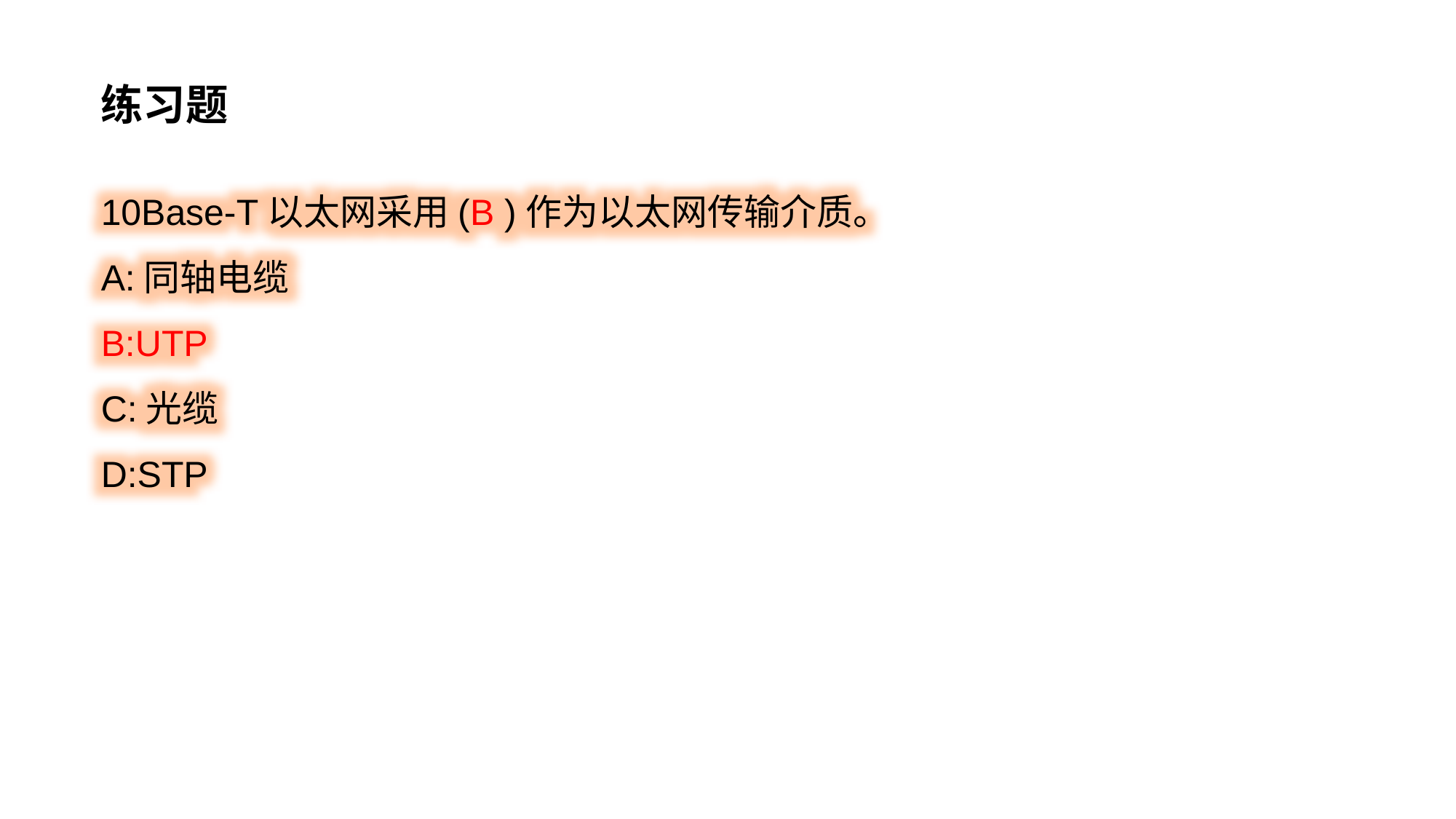

练习题
10Base-T以太网采用(B )作为以太网传输介质。
A:同轴电缆
B:UTP
C:光缆
D:STP